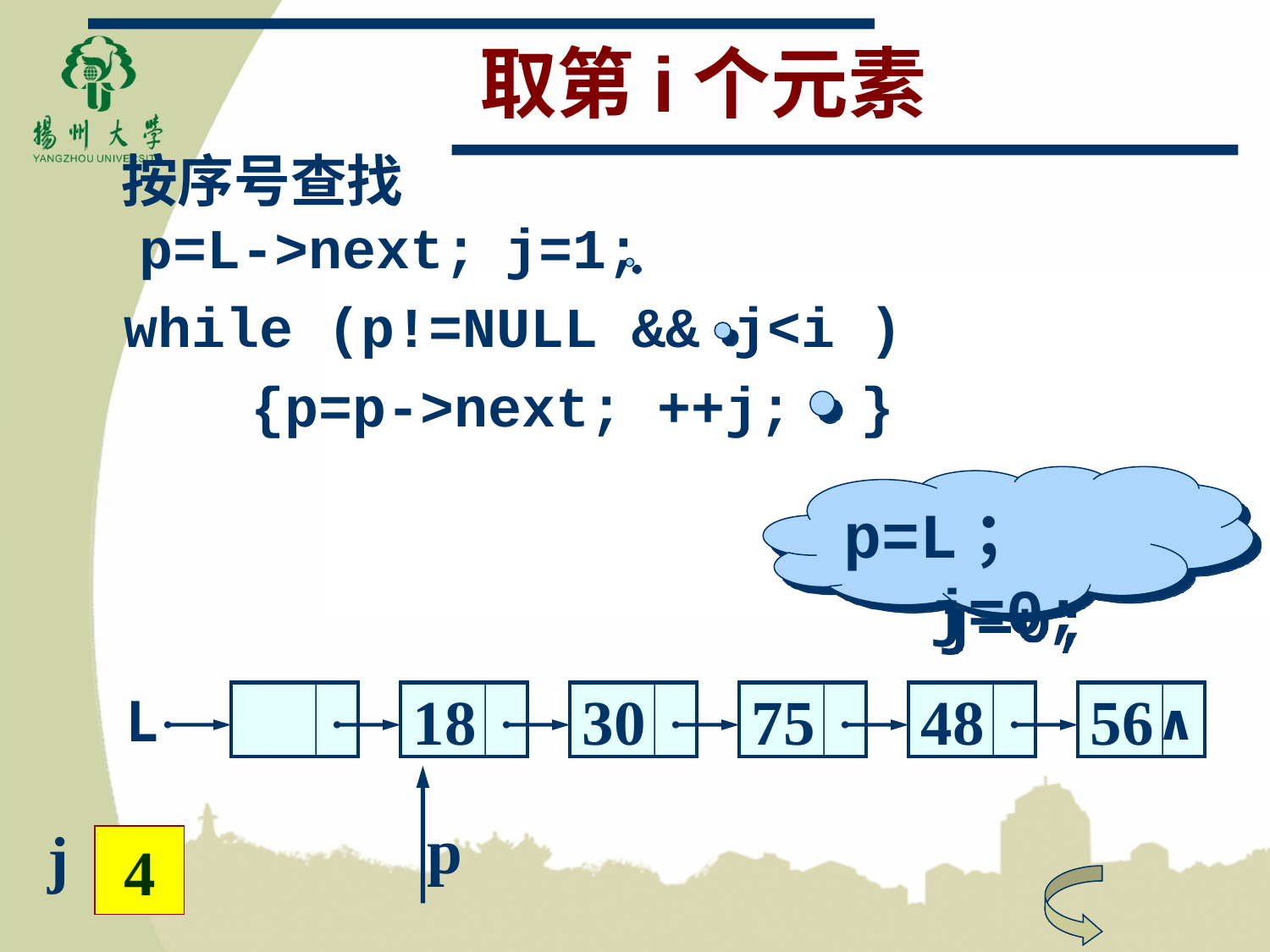

# 取第i个元素
按序号查找
   p=L->next;	j=1;
	while (p!=NULL && j<i )
   	{p=p->next; ++j;  }
p=L；j=0;
   L

18

30

75

48

56

∧

p
j
1
2
3
4